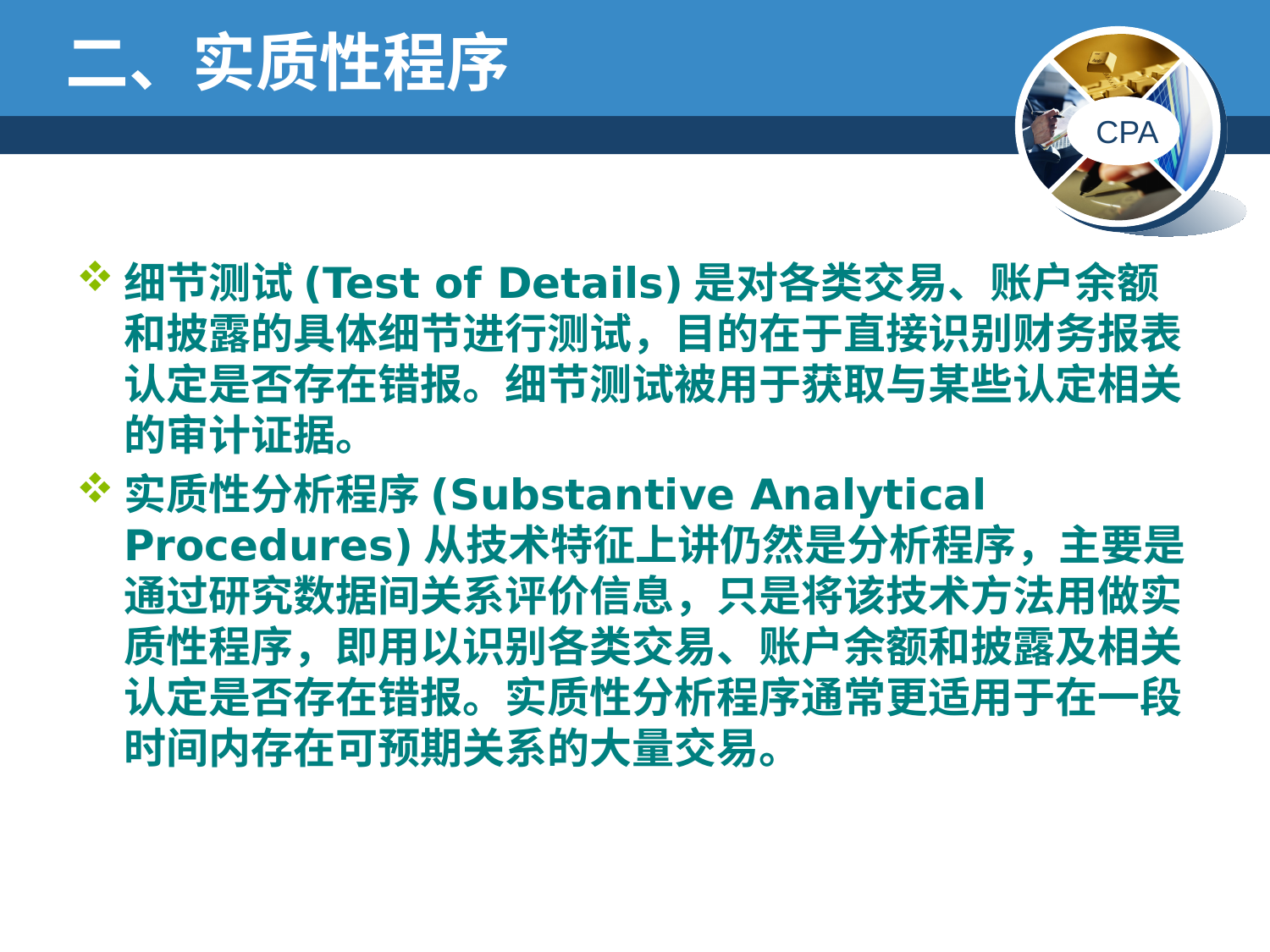

# 二、实质性程序
细节测试(Test of Details)是对各类交易、账户余额和披露的具体细节进行测试，目的在于直接识别财务报表认定是否存在错报。细节测试被用于获取与某些认定相关的审计证据。
实质性分析程序(Substantive Analytical Procedures)从技术特征上讲仍然是分析程序，主要是通过研究数据间关系评价信息，只是将该技术方法用做实质性程序，即用以识别各类交易、账户余额和披露及相关认定是否存在错报。实质性分析程序通常更适用于在一段时间内存在可预期关系的大量交易。